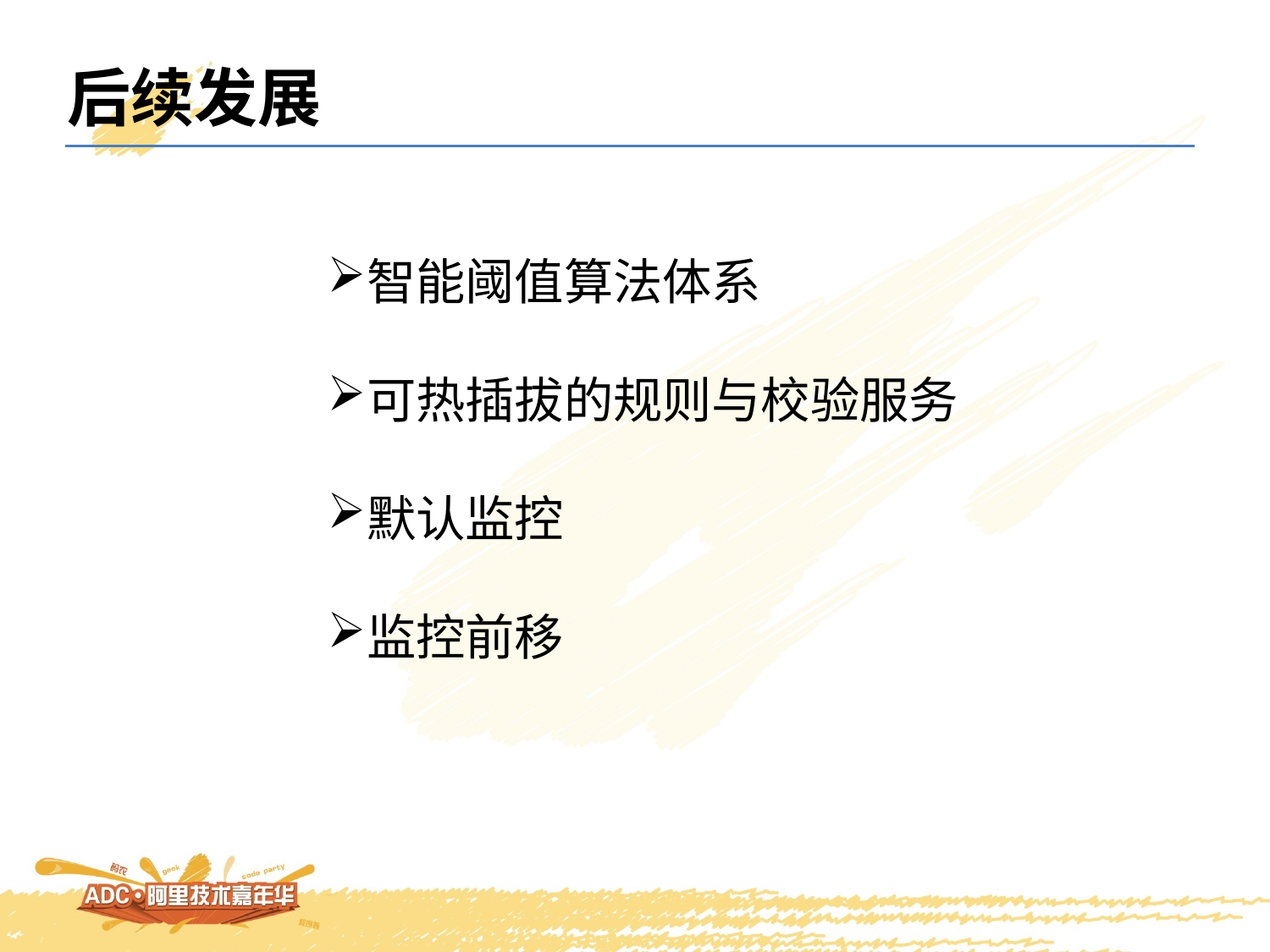

后续发展
智能阈值算法体系

可热插拔的规则与校验服务

默认监控

监控前移